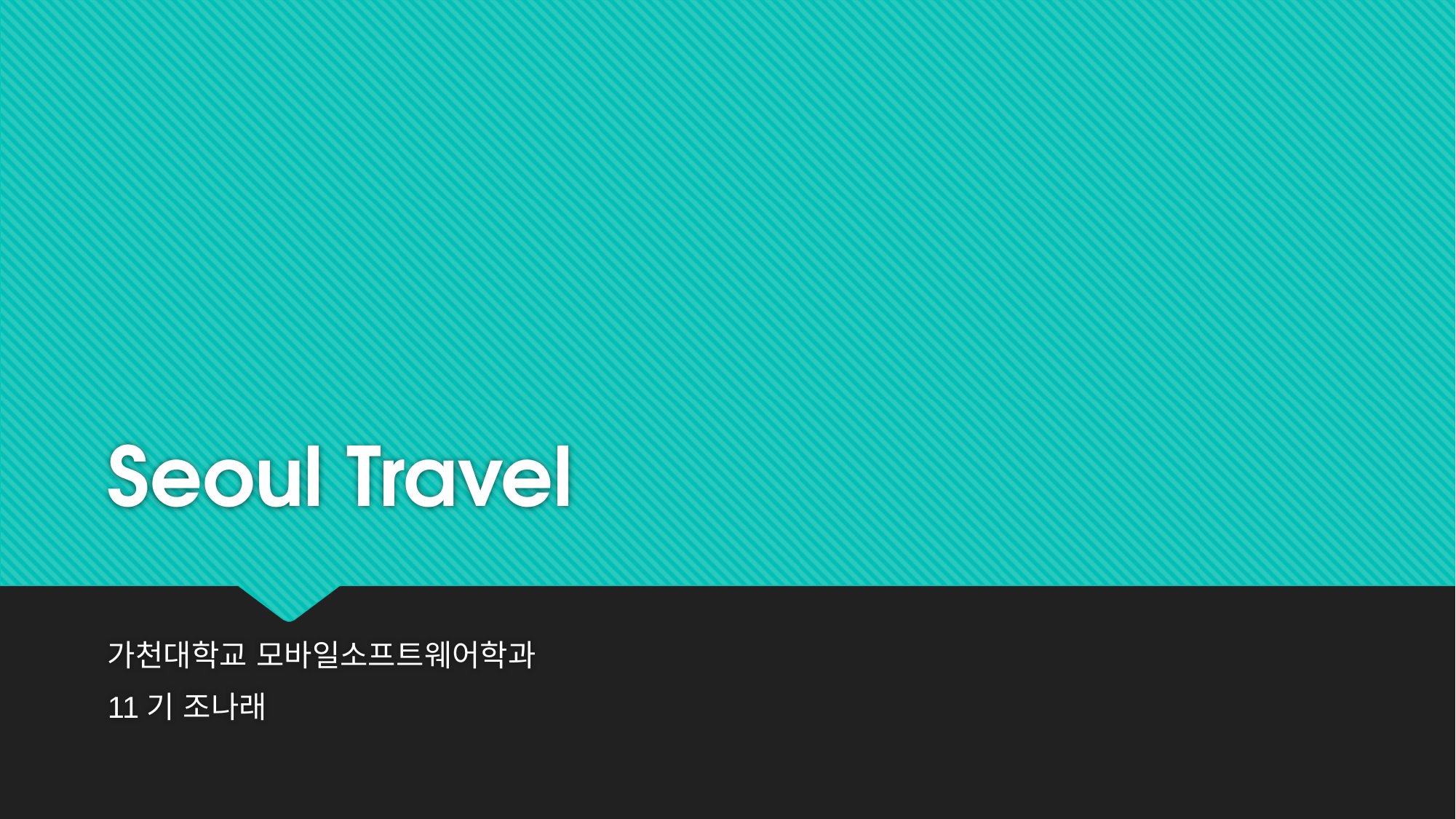

# Seoul Travel
가천대학교 모바일소프트웨어학과
11기 조나래